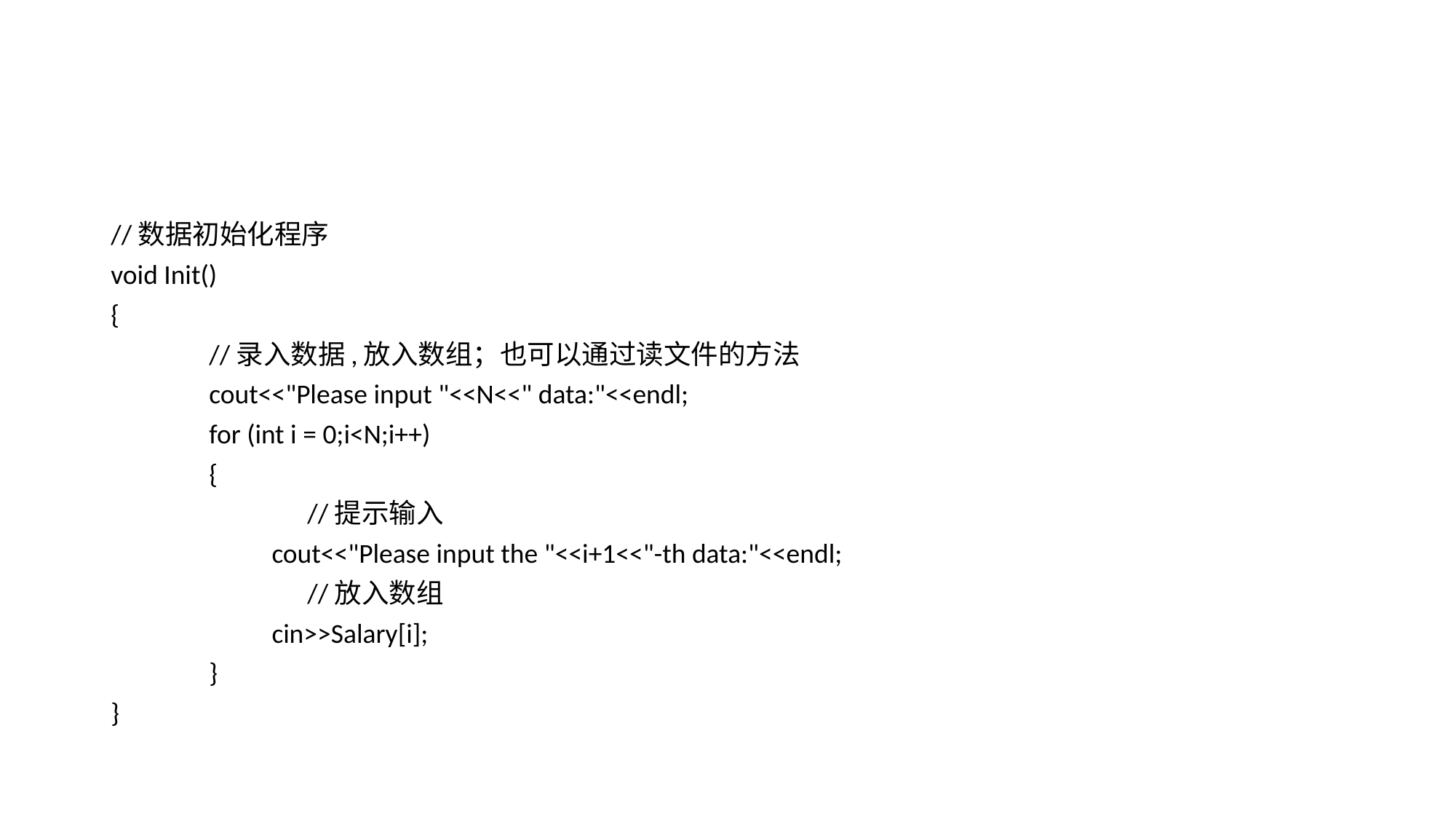

#
//数据初始化程序
void Init()
{
	//录入数据,放入数组；也可以通过读文件的方法
	cout<<"Please input "<<N<<" data:"<<endl;
	for (int i = 0;i<N;i++)
	{
		//提示输入
                          cout<<"Please input the "<<i+1<<"-th data:"<<endl;
		//放入数组
                          cin>>Salary[i];
	}
}